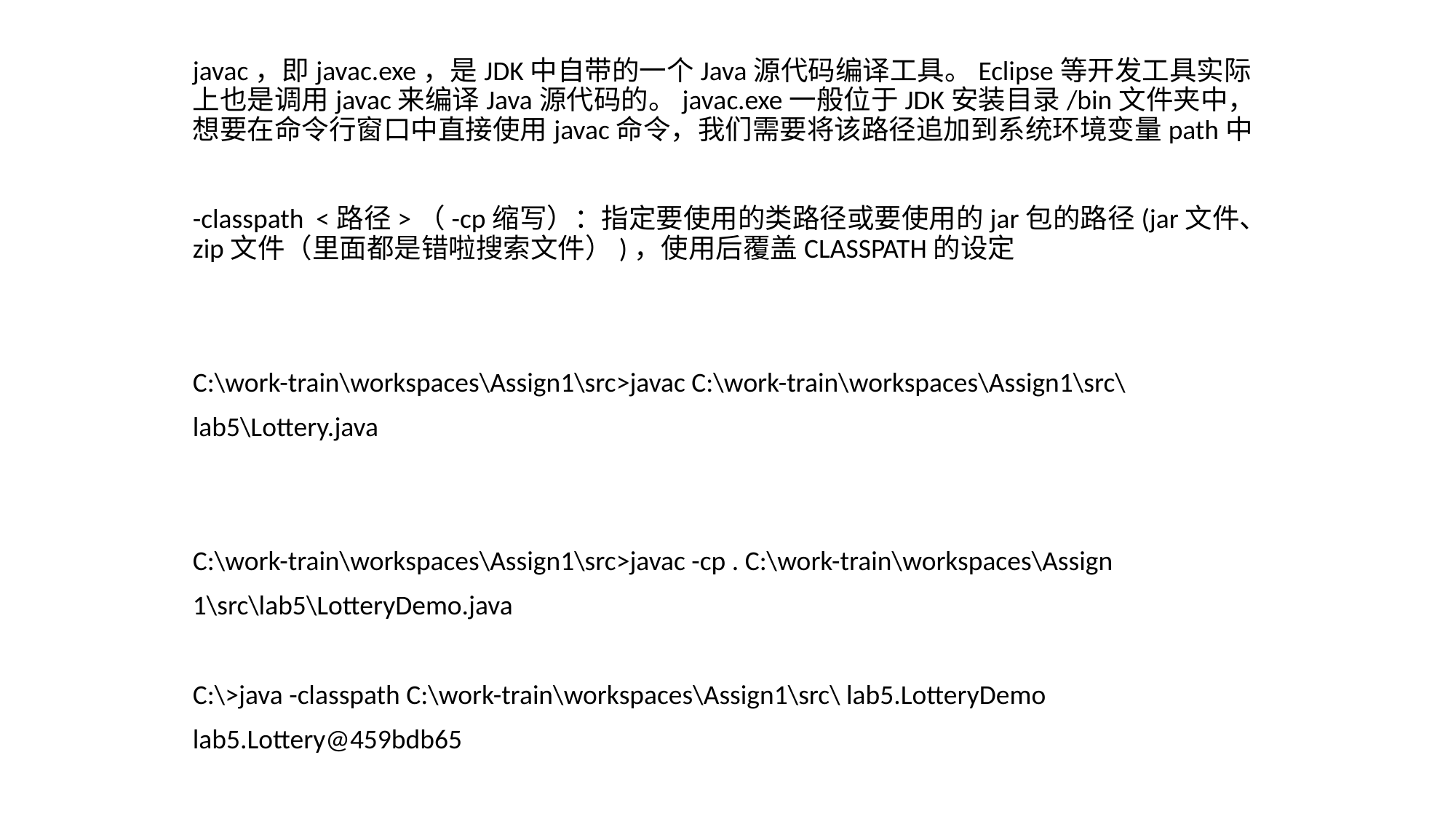

javac，即javac.exe，是JDK中自带的一个Java源代码编译工具。Eclipse等开发工具实际上也是调用javac来编译Java源代码的。javac.exe一般位于JDK安装目录/bin文件夹中，想要在命令行窗口中直接使用javac命令，我们需要将该路径追加到系统环境变量path中

-classpath  <路径>（-cp缩写）：指定要使用的类路径或要使用的jar包的路径(jar文件、zip文件（里面都是错啦搜索文件）)，使用后覆盖CLASSPATH的设定

C:\work-train\workspaces\Assign1\src>javac C:\work-train\workspaces\Assign1\src\
lab5\Lottery.java

C:\work-train\workspaces\Assign1\src>javac -cp . C:\work-train\workspaces\Assign
1\src\lab5\LotteryDemo.java

C:\>java -classpath C:\work-train\workspaces\Assign1\src\ lab5.LotteryDemo
lab5.Lottery@459bdb65